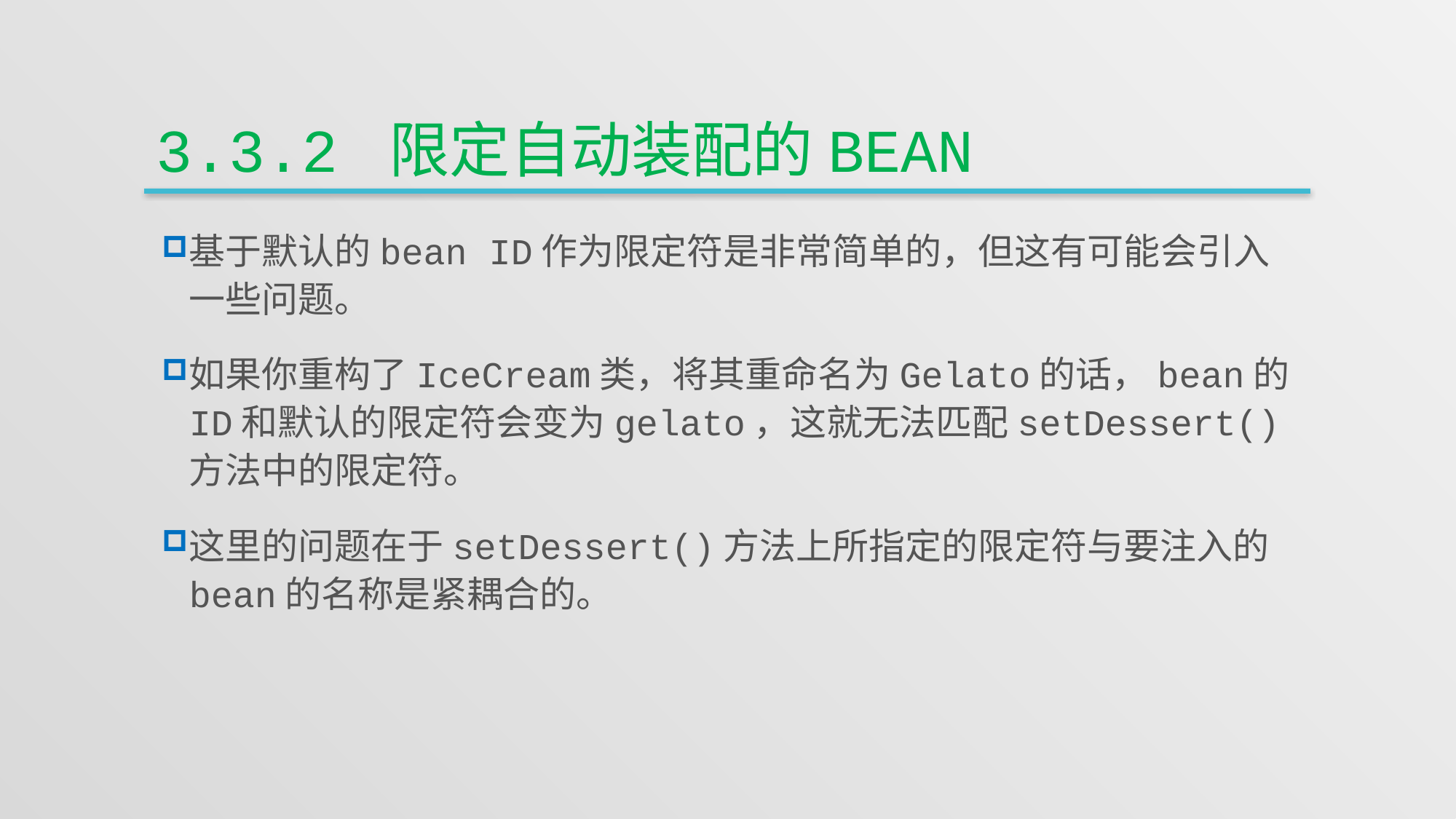

# 3.3.2 限定自动装配的bean
基于默认的bean ID作为限定符是非常简单的，但这有可能会引入一些问题。
如果你重构了IceCream类，将其重命名为Gelato的话，bean的ID和默认的限定符会变为gelato，这就无法匹配setDessert()方法中的限定符。
这里的问题在于setDessert()方法上所指定的限定符与要注入的bean的名称是紧耦合的。